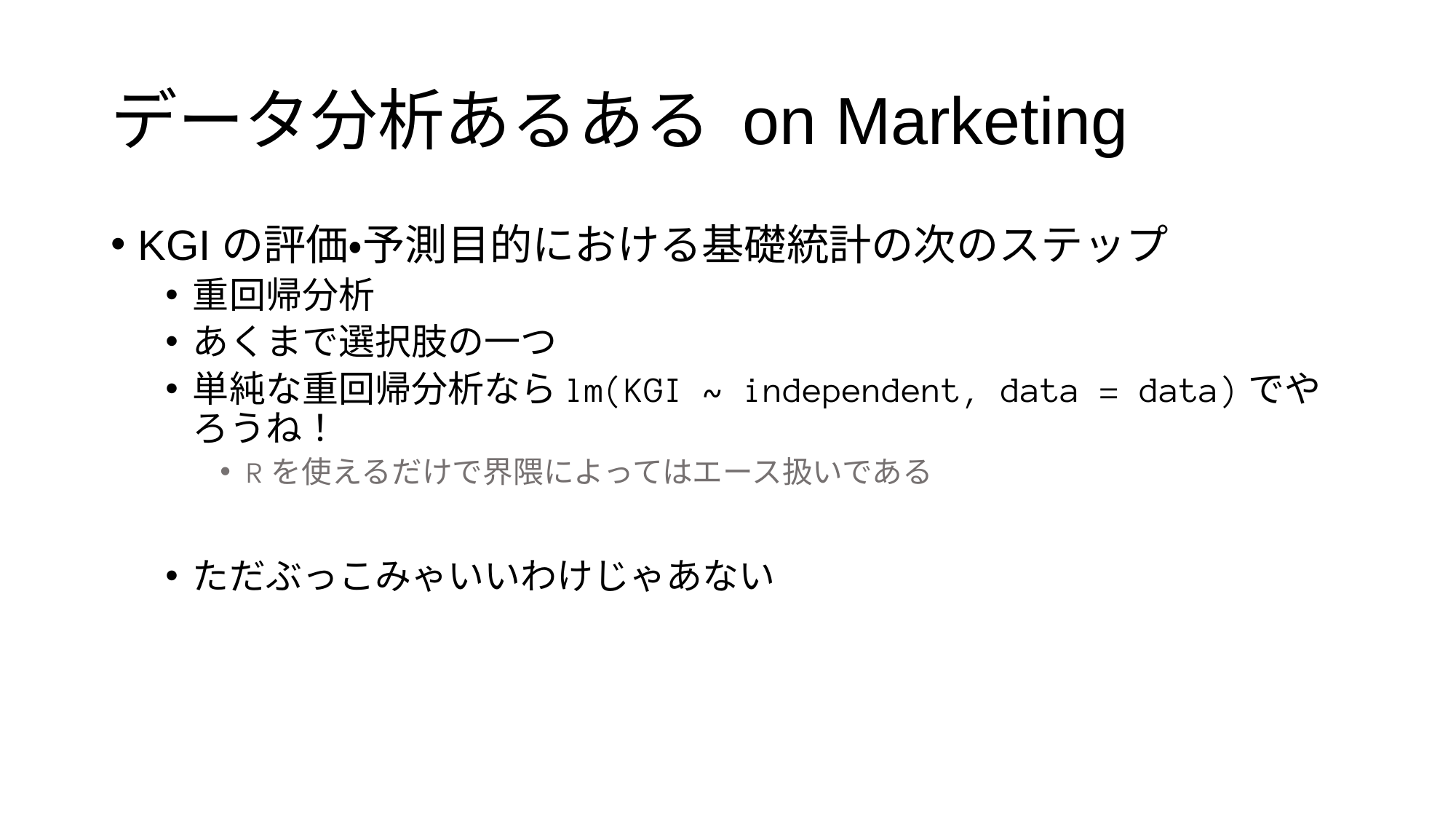

# データ分析あるある on Marketing
KGIの評価・予測目的における基礎統計の次のステップ
重回帰分析
あくまで選択肢の一つ
単純な重回帰分析ならlm(KGI ~ independent, data = data)でやろうね！
Rを使えるだけで界隈によってはエース扱いである

ただぶっこみゃいいわけじゃあない